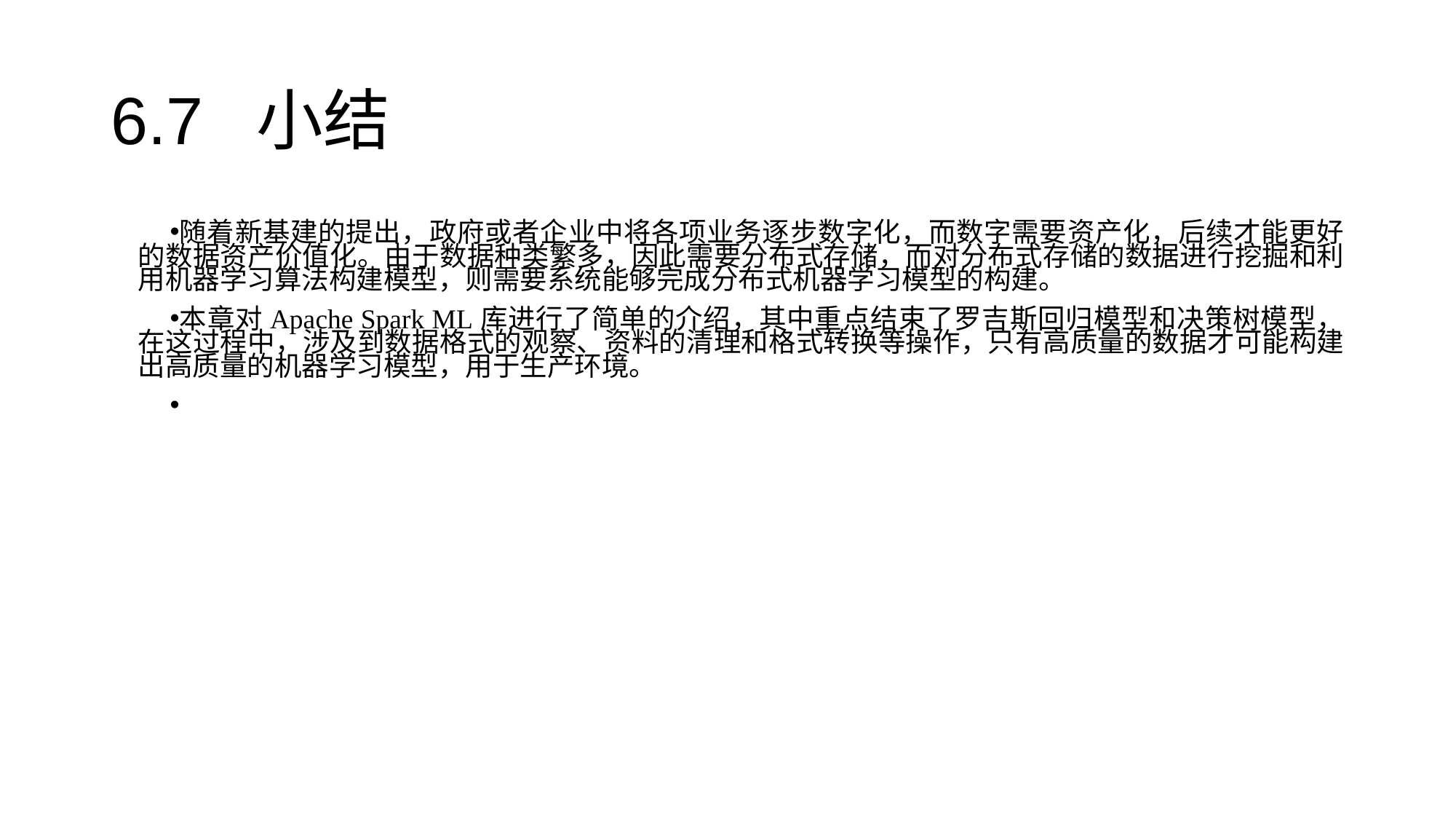

# 6.7  小结
随着新基建的提出，政府或者企业中将各项业务逐步数字化，而数字需要资产化，后续才能更好的数据资产价值化。由于数据种类繁多，因此需要分布式存储，而对分布式存储的数据进行挖掘和利用机器学习算法构建模型，则需要系统能够完成分布式机器学习模型的构建。
本章对Apache Spark ML库进行了简单的介绍，其中重点结束了罗吉斯回归模型和决策树模型，在这过程中，涉及到数据格式的观察、资料的清理和格式转换等操作，只有高质量的数据才可能构建出高质量的机器学习模型，用于生产环境。